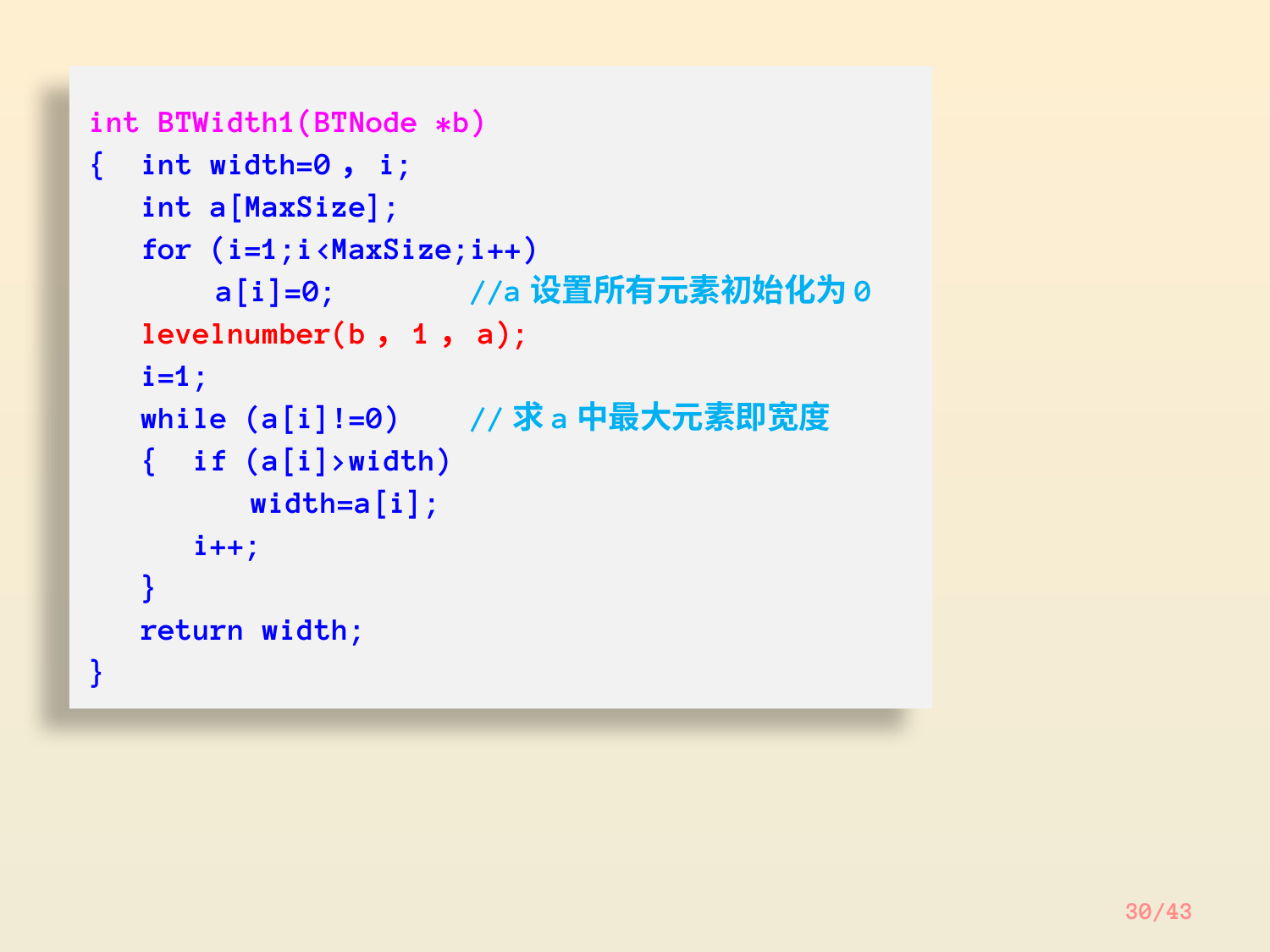

int BTWidth1(BTNode *b)
{  int width=0，i;
   int a[MaxSize];
   for (i=1;i<MaxSize;i++)
	a[i]=0;		//a设置所有元素初始化为0
   levelnumber(b，1，a);
   i=1;
   while (a[i]!=0)	//求a中最大元素即宽度
   {  if (a[i]>width)
	  width=a[i];
      i++;
   }
   return width;
}
30/43